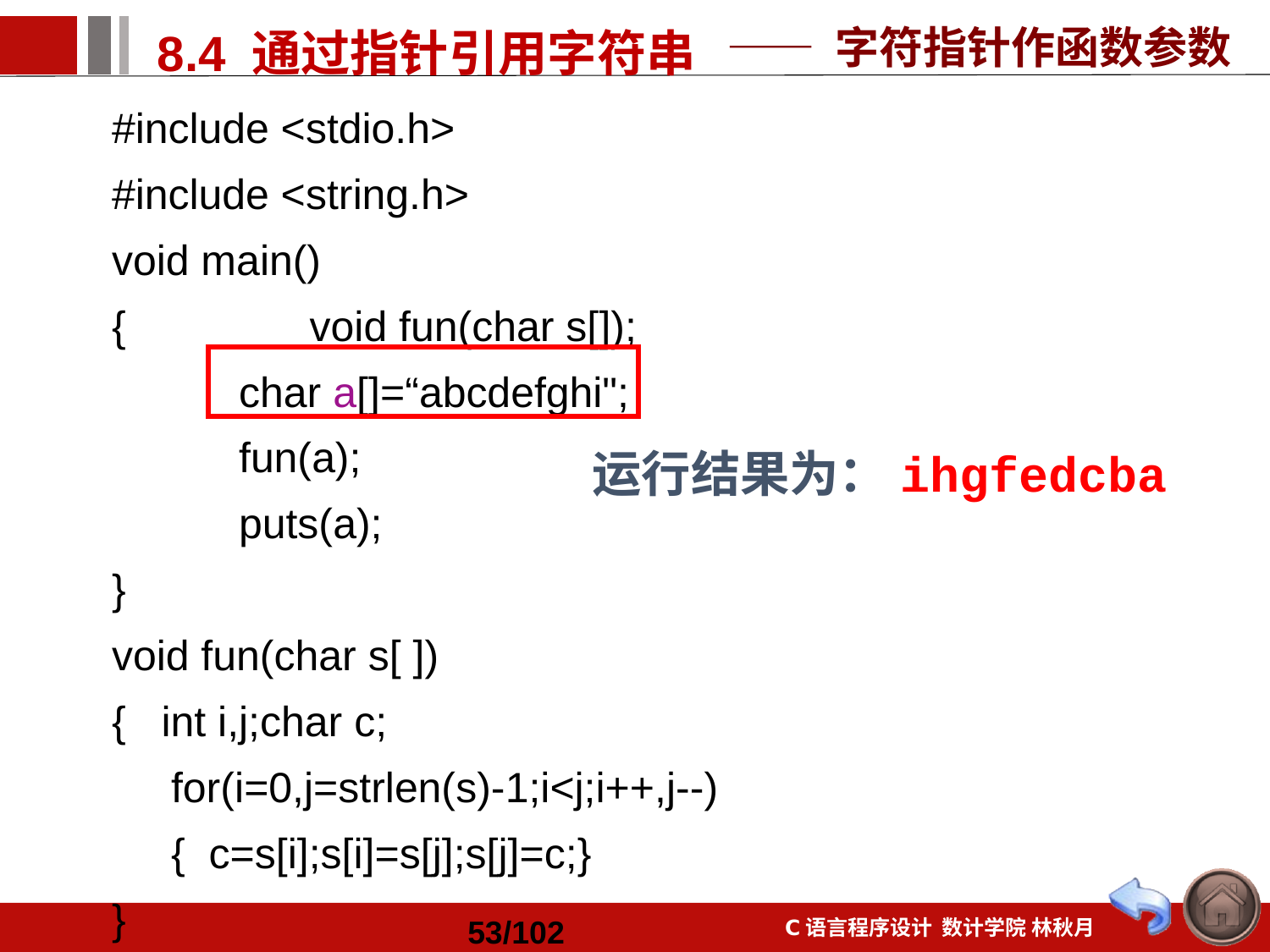

—— 字符指针作函数参数
#include <stdio.h>
#include <string.h>
void main()
{	      void fun(char s[]);
  	char a[]=“abcdefghi";
  	fun(a);
  	puts(a);
}
void fun(char s[ ])
{   int i,j;char c;
     for(i=0,j=strlen(s)-1;i<j;i++,j--)
     {  c=s[i];s[i]=s[j];s[j]=c;}
}

运行结果为：ihgfedcba